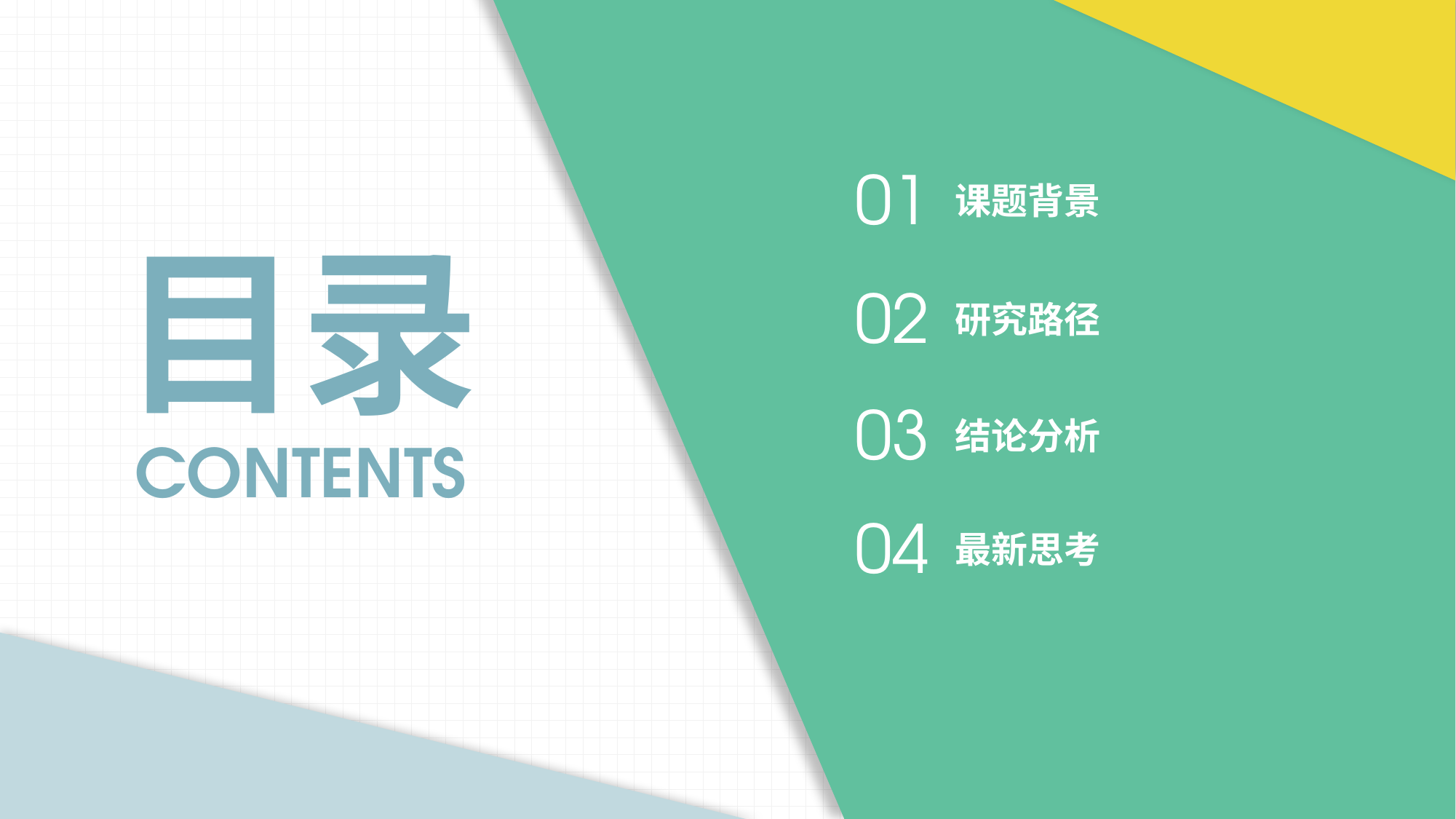

01
课题背景
02
研究路径
03
结论分析
04
最新思考